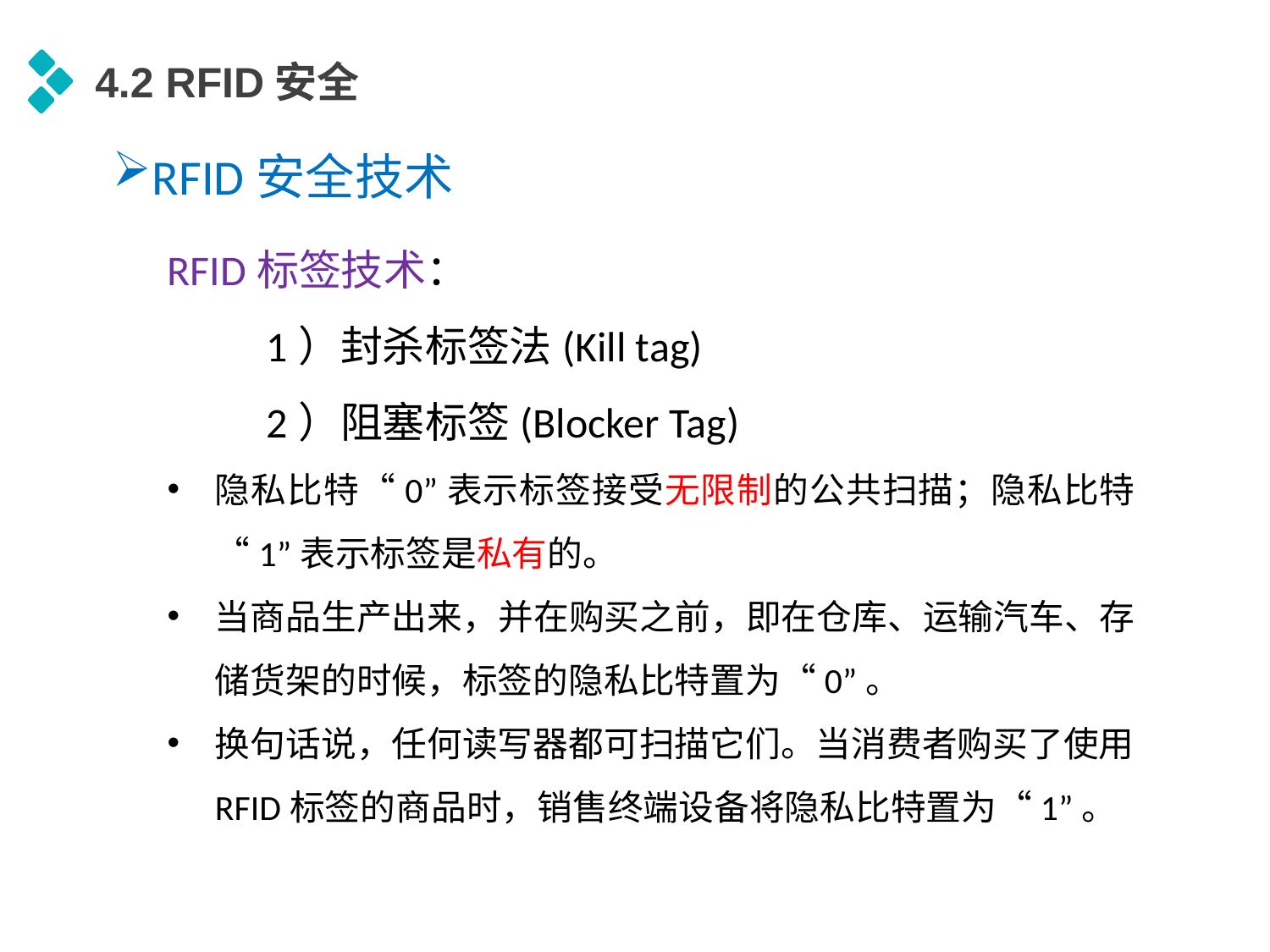

4.2 RFID安全

RFID安全技术
RFID标签技术：
1）封杀标签法(Kill tag)
2）阻塞标签(Blocker Tag)
隐私比特“0”表示标签接受无限制的公共扫描；隐私比特“1”表示标签是私有的。
当商品生产出来，并在购买之前，即在仓库、运输汽车、存储货架的时候，标签的隐私比特置为“0”。
换句话说，任何读写器都可扫描它们。当消费者购买了使用RFID标签的商品时，销售终端设备将隐私比特置为“1”。